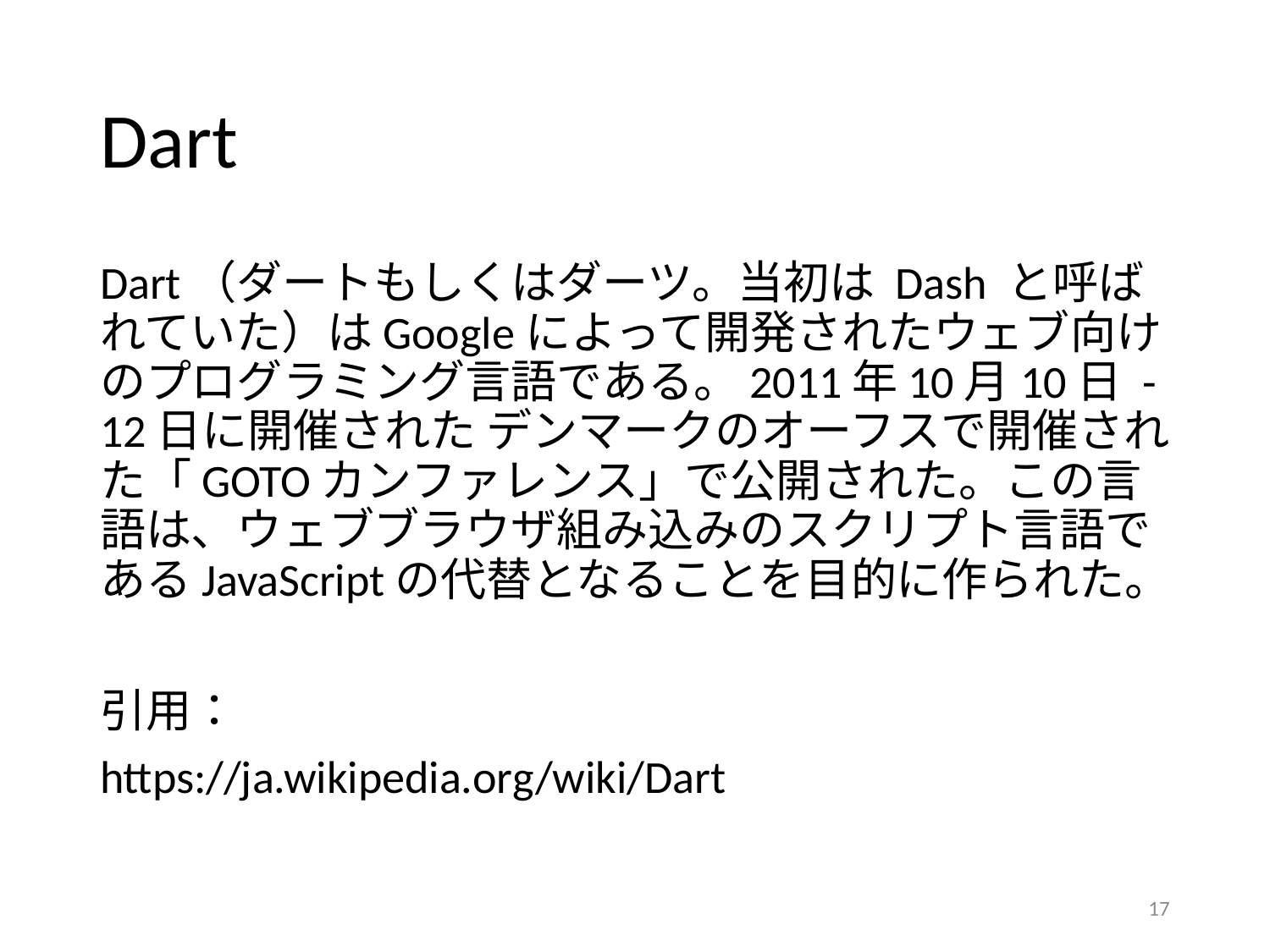

# Dart
Dart（ダートもしくはダーツ。当初は Dash と呼ばれていた）はGoogleによって開発されたウェブ向けのプログラミング言語である。2011年10月10日 - 12日に開催された デンマークのオーフスで開催された「GOTOカンファレンス」で公開された。この言語は、ウェブブラウザ組み込みのスクリプト言語であるJavaScriptの代替となることを目的に作られた。

引用：
https://ja.wikipedia.org/wiki/Dart
17